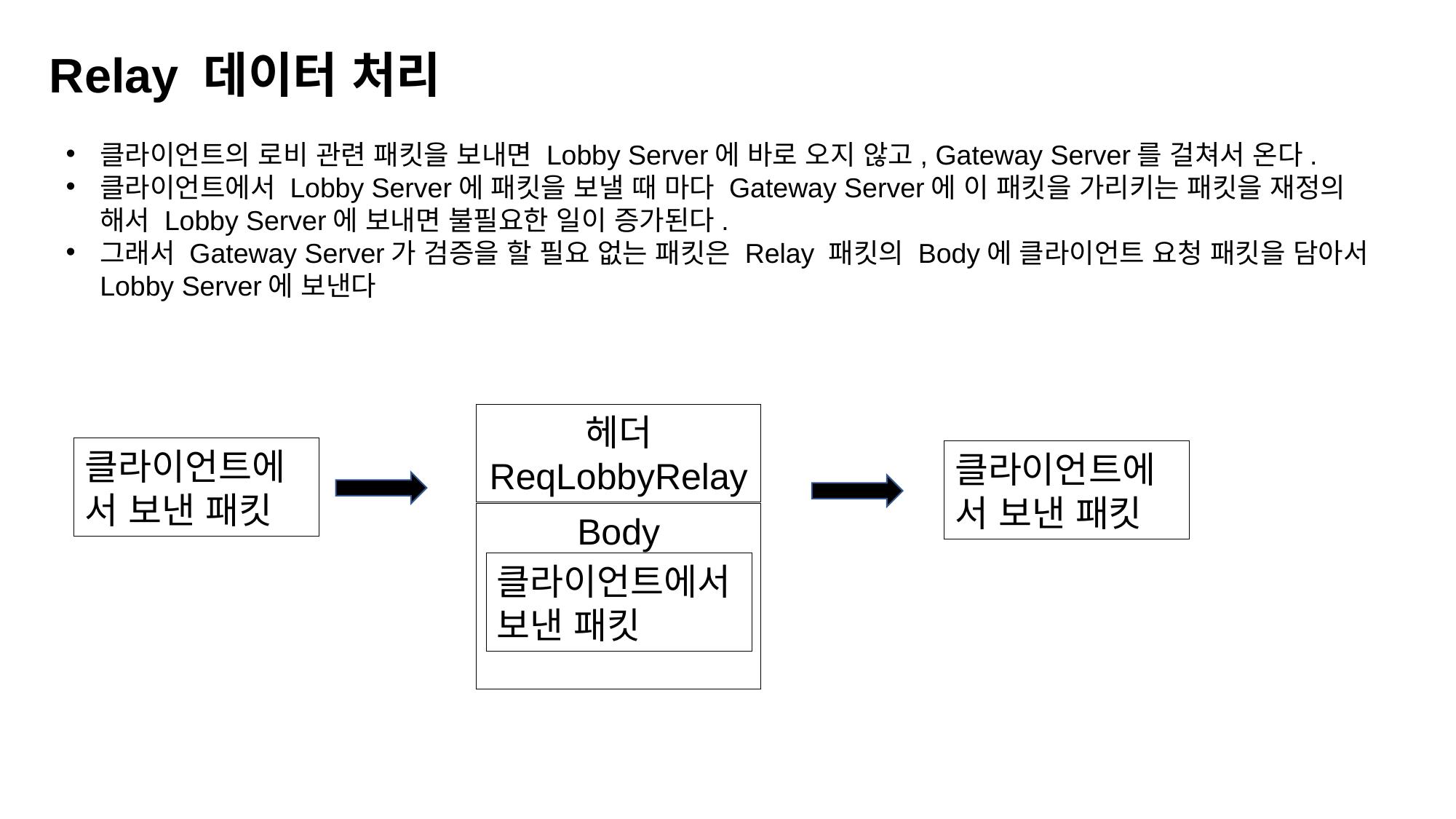

Relay 데이터 처리
클라이언트의 로비 관련 패킷을 보내면 Lobby Server에 바로 오지 않고, Gateway Server를 걸쳐서 온다.
클라이언트에서 Lobby Server에 패킷을 보낼 때 마다 Gateway Server에 이 패킷을 가리키는 패킷을 재정의 해서 Lobby Server에 보내면 불필요한 일이 증가된다.
그래서 Gateway Server가 검증을 할 필요 없는 패킷은 Relay 패킷의 Body에 클라이언트 요청 패킷을 담아서 Lobby Server에 보낸다
헤더
ReqLobbyRelay
Body

클라이언트에서 보낸 패킷
클라이언트에서 보낸 패킷
클라이언트에서 보낸 패킷